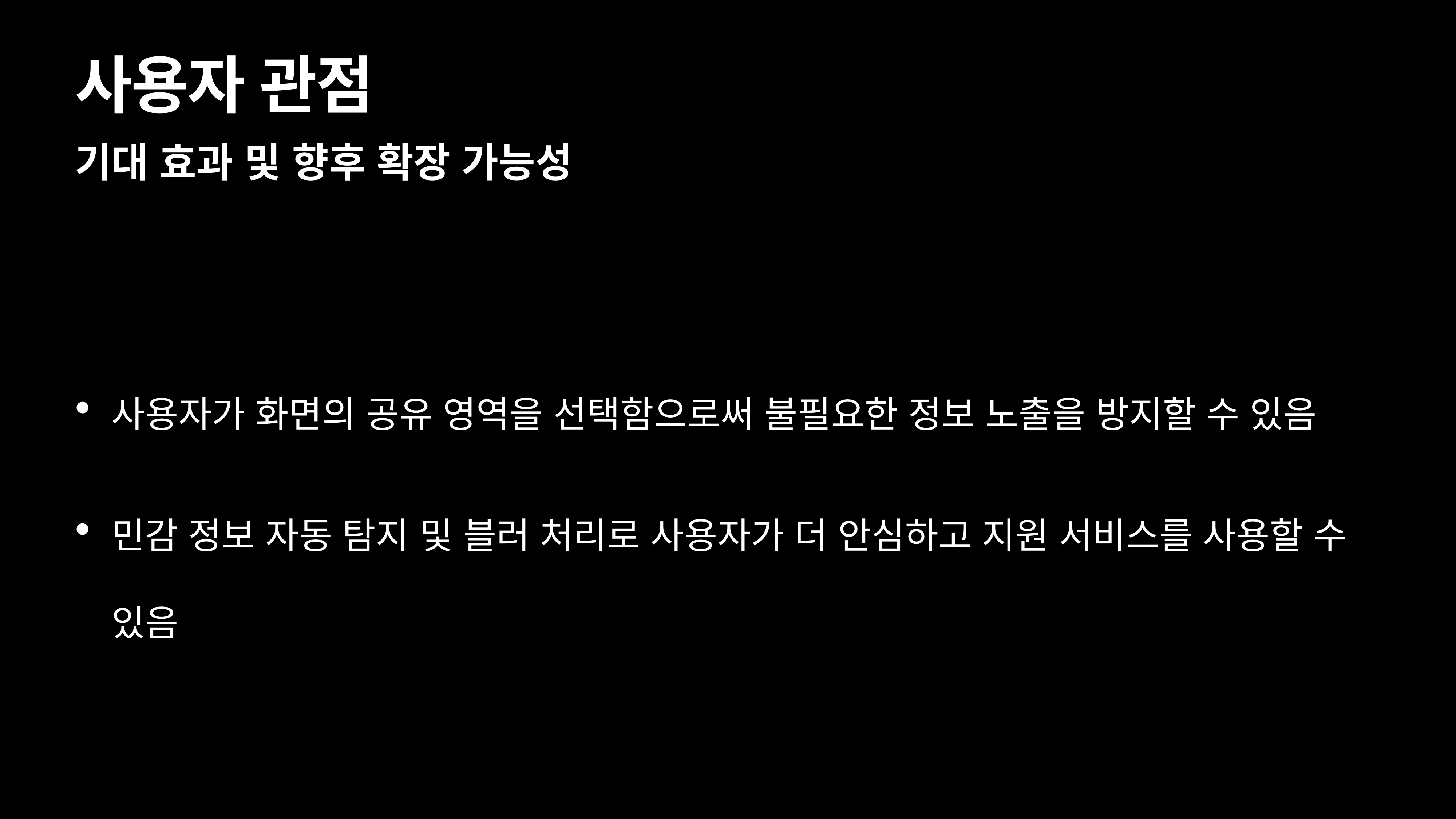

# 사용자 관점
기대 효과 및 향후 확장 가능성
사용자가 화면의 공유 영역을 선택함으로써 불필요한 정보 노출을 방지할 수 있음
민감 정보 자동 탐지 및 블러 처리로 사용자가 더 안심하고 지원 서비스를 사용할 수 있음